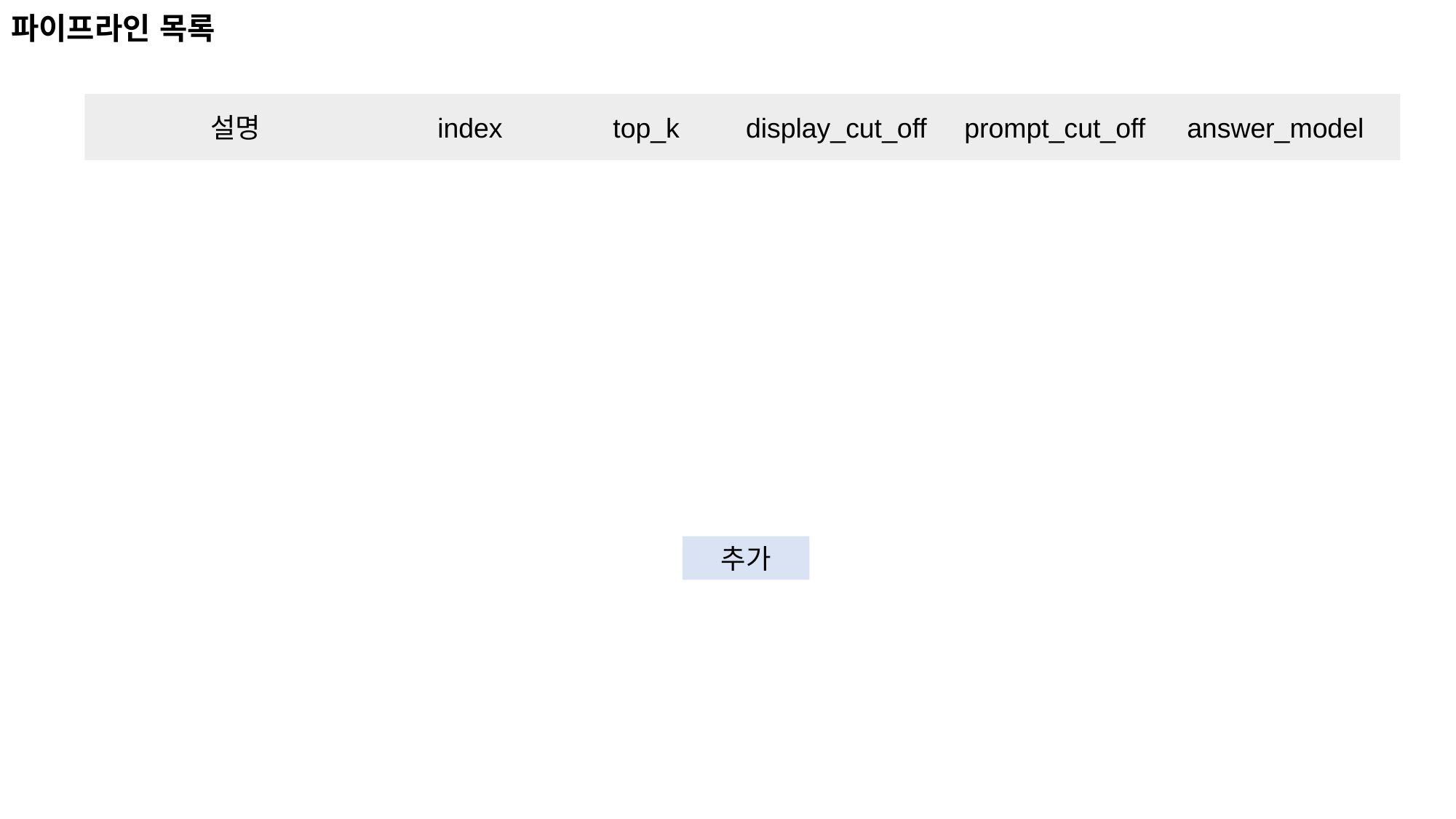

# 파이프라인 목록

설명
index
top_k
display_cut_off
prompt_cut_off
answer_model
추가